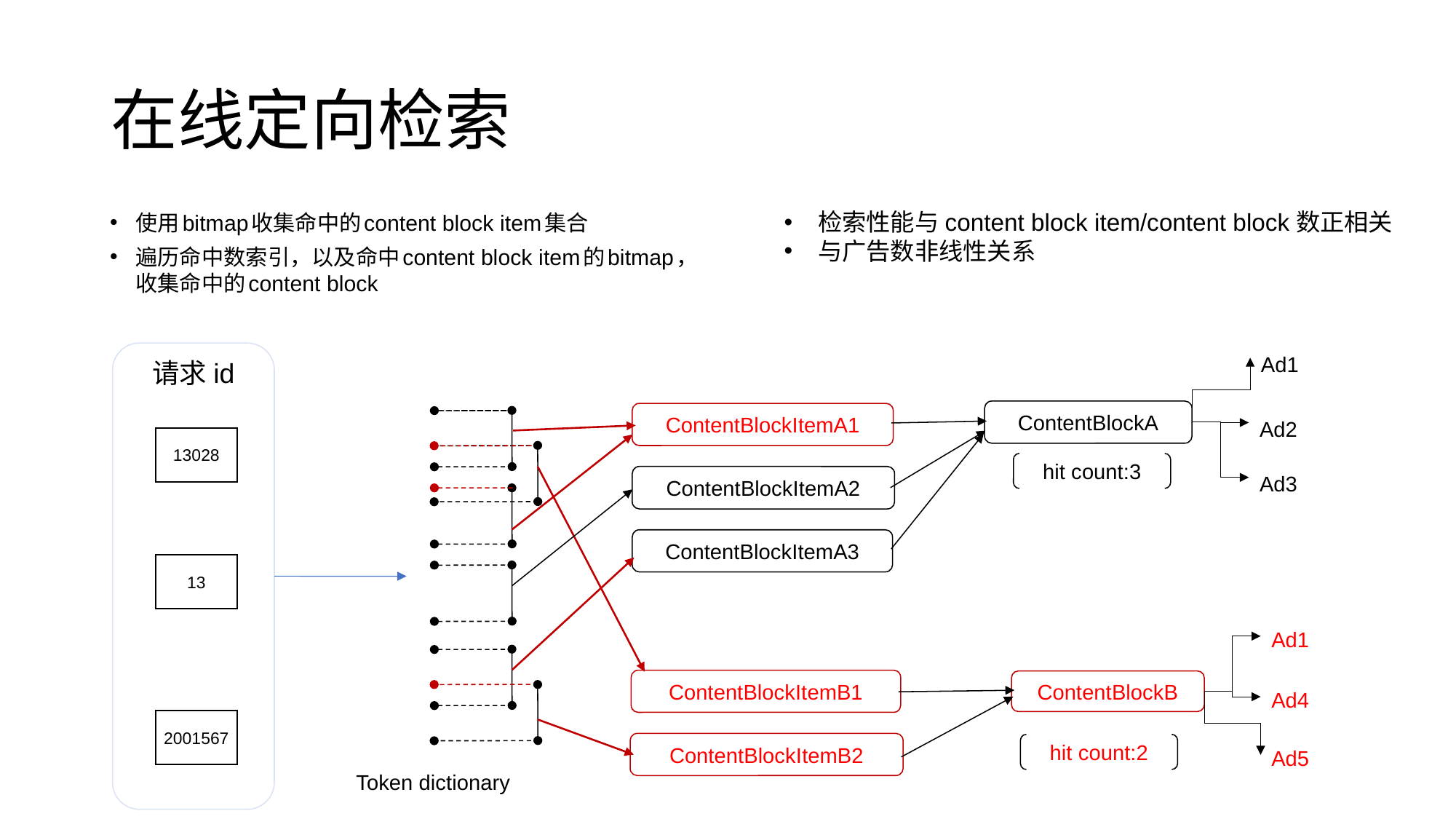

# 在线定向检索
检索性能与content block item/content block数正相关
与广告数非线性关系
使用bitmap收集命中的content block item集合
遍历命中数索引，以及命中content block item的bitmap，收集命中的content block
请求id
13028
13
2001567
Ad1
ContentBlockA
ContentBlockItemA1
Ad2

hit count:3
Ad3
ContentBlockItemA2

ContentBlockItemA3

Ad1

ContentBlockItemB1
ContentBlockB
Ad4

ContentBlockItemB2
hit count:2
Ad5

Token dictionary